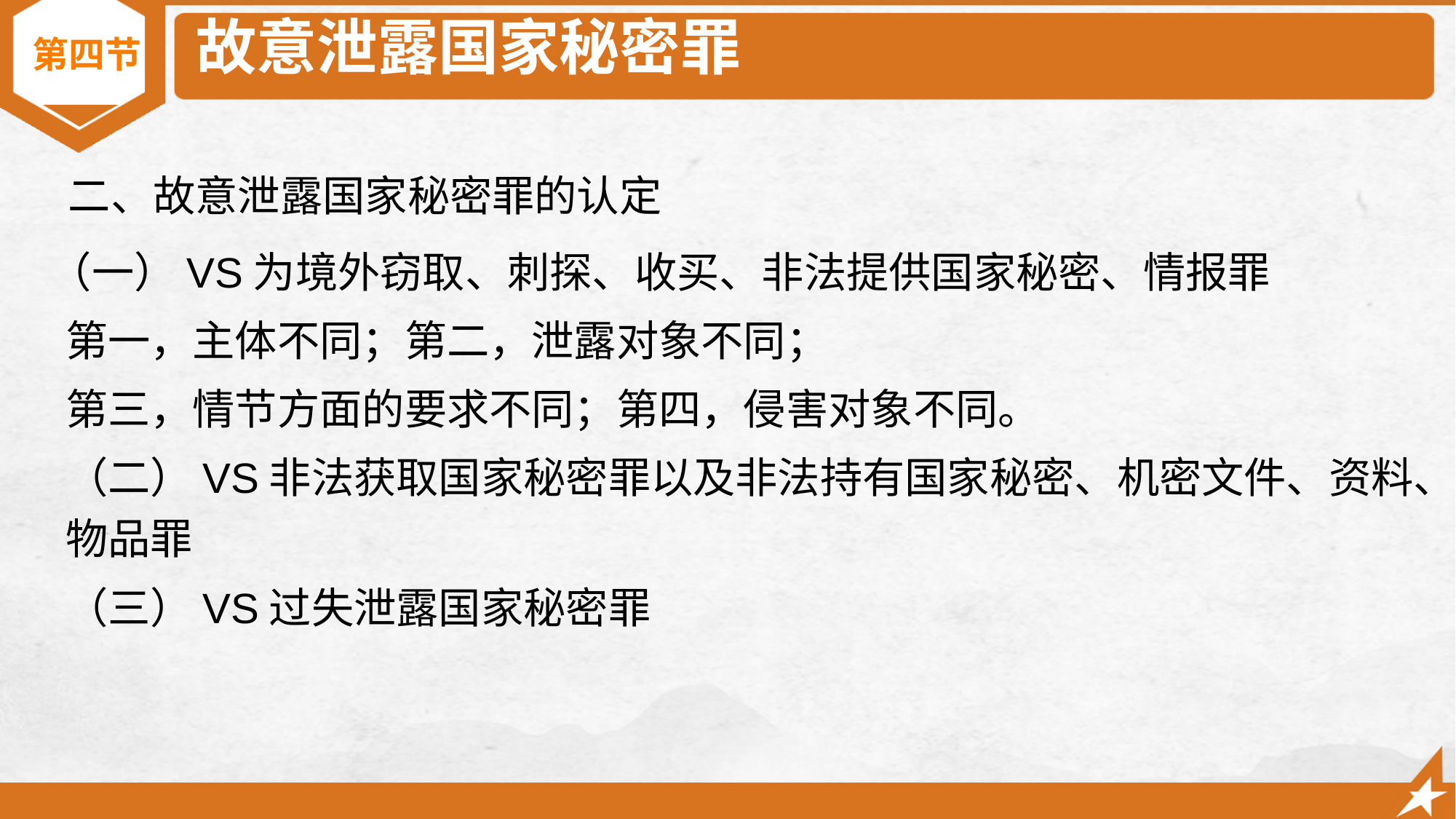

第四节
# 故意泄露国家秘密罪
     二、故意泄露国家秘密罪的认定
   （一）VS为境外窃取、刺探、收买、非法提供国家秘密、情报罪
第一，主体不同；第二，泄露对象不同；
第三，情节方面的要求不同；第四，侵害对象不同。
（二）VS非法获取国家秘密罪以及非法持有国家秘密、机密文件、资料、物品罪
（三）VS过失泄露国家秘密罪